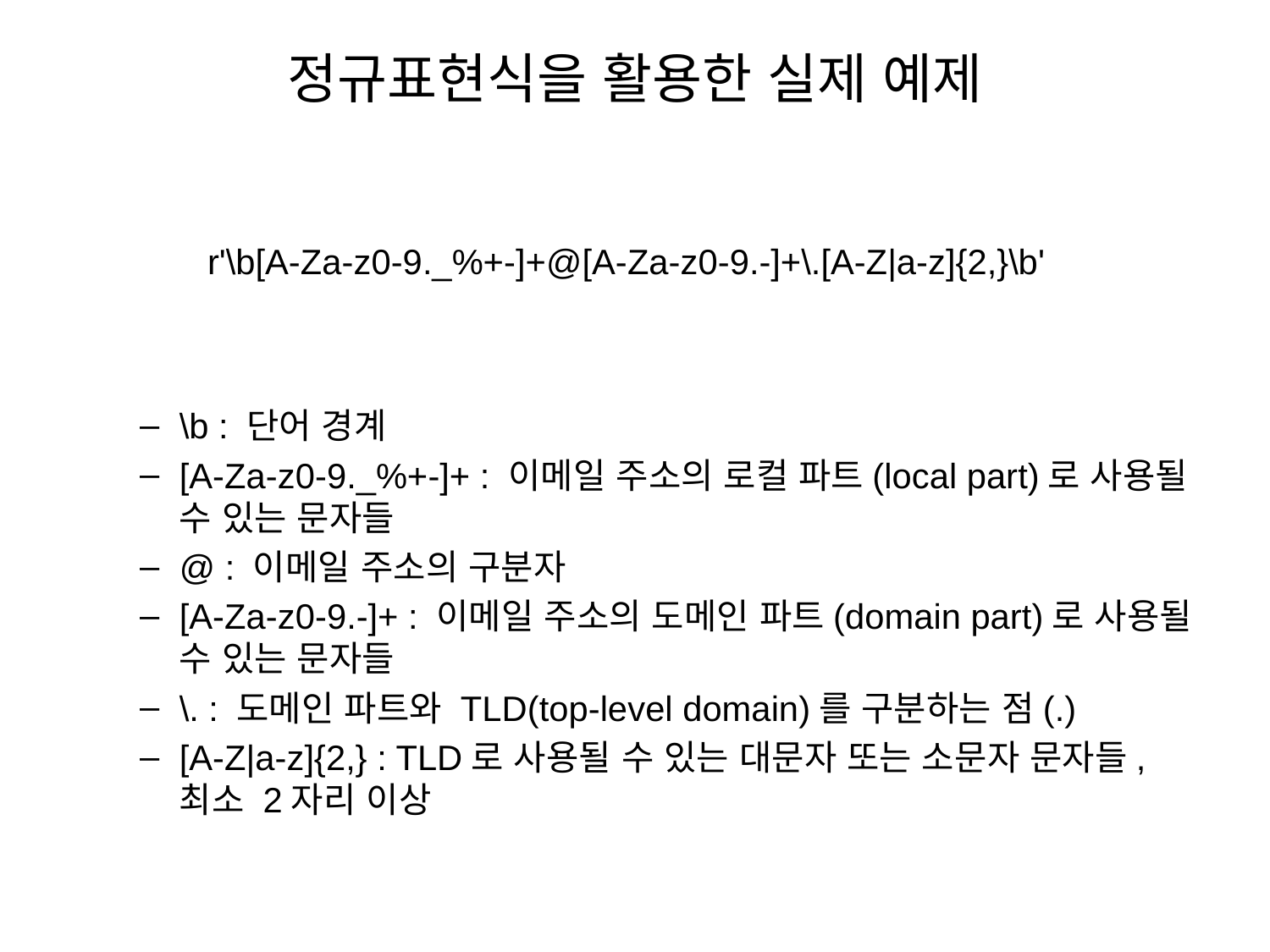

# 정규표현식을 활용한 실제 예제

\b : 단어 경계
[A-Za-z0-9._%+-]+ : 이메일 주소의 로컬 파트(local part)로 사용될 수 있는 문자들
@ : 이메일 주소의 구분자
[A-Za-z0-9.-]+ : 이메일 주소의 도메인 파트(domain part)로 사용될 수 있는 문자들
\. : 도메인 파트와 TLD(top-level domain)를 구분하는 점(.)
[A-Z|a-z]{2,} : TLD로 사용될 수 있는 대문자 또는 소문자 문자들, 최소 2자리 이상

r'\b[A-Za-z0-9._%+-]+@[A-Za-z0-9.-]+\.[A-Z|a-z]{2,}\b'